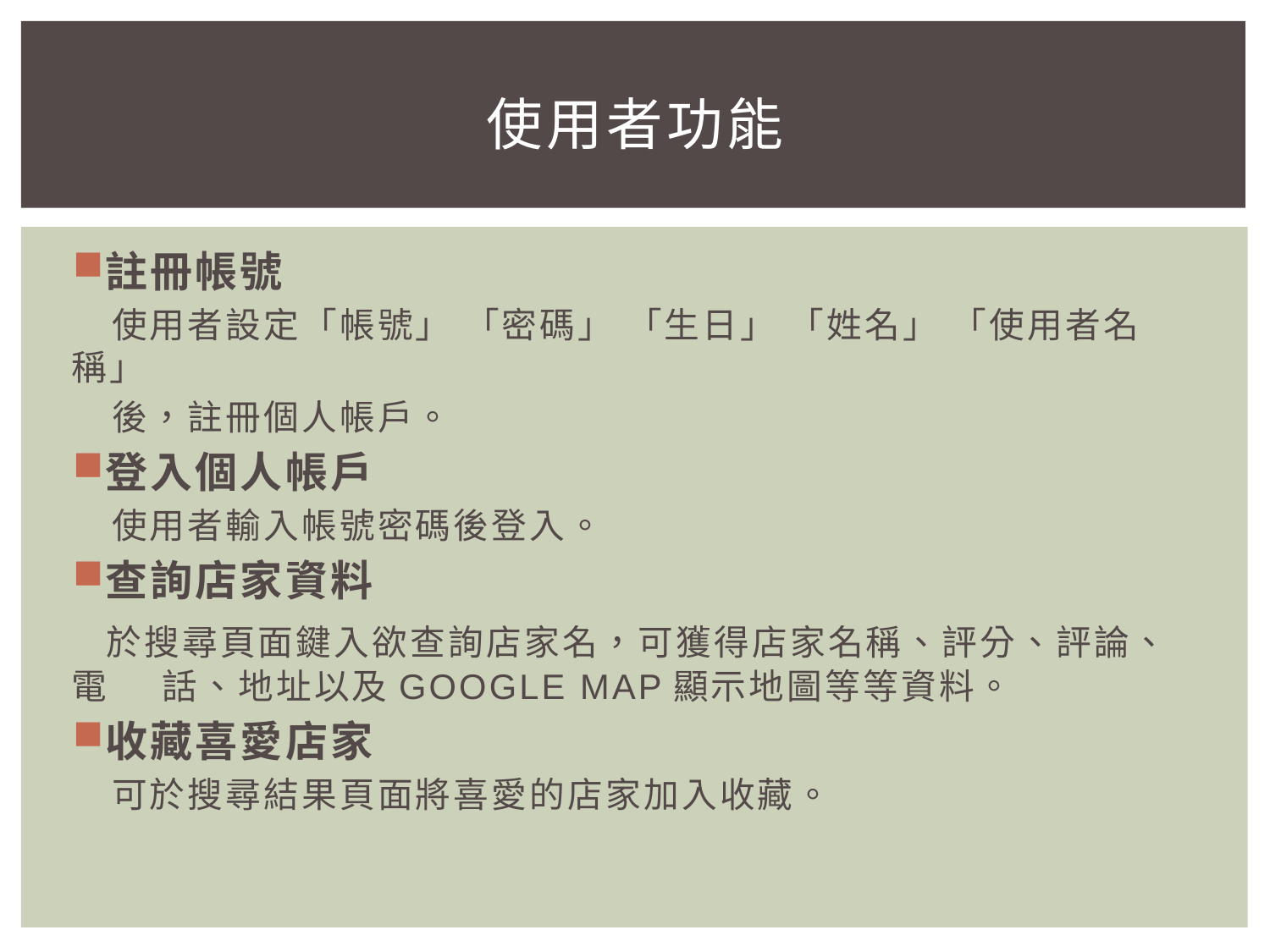

# 使用者功能
註冊帳號
   使用者設定「帳號」 「密碼」 「生日」 「姓名」 「使用者名稱」
   後，註冊個人帳戶。
登入個人帳戶
   使用者輸入帳號密碼後登入。
查詢店家資料
  於搜尋頁面鍵入欲查詢店家名，可獲得店家名稱、評分、評論、電     話、地址以及GOOGLE MAP顯示地圖等等資料。
收藏喜愛店家
   可於搜尋結果頁面將喜愛的店家加入收藏。